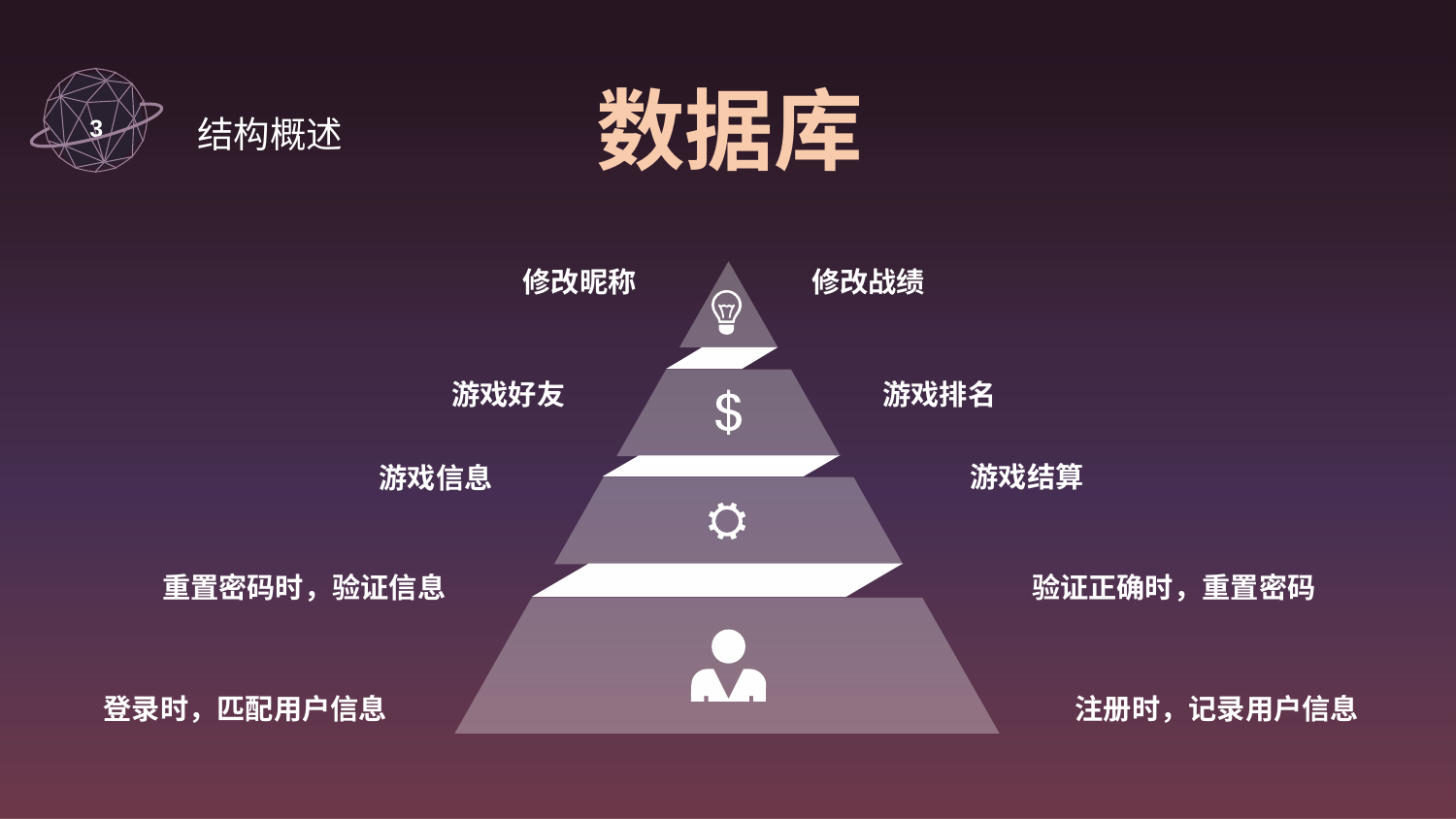

3

数据库
 结构概述
修改昵称
修改战绩

游戏好友

游戏排名
游戏结算
游戏信息

重置密码时，验证信息
验证正确时，重置密码

登录时，匹配用户信息
注册时，记录用户信息